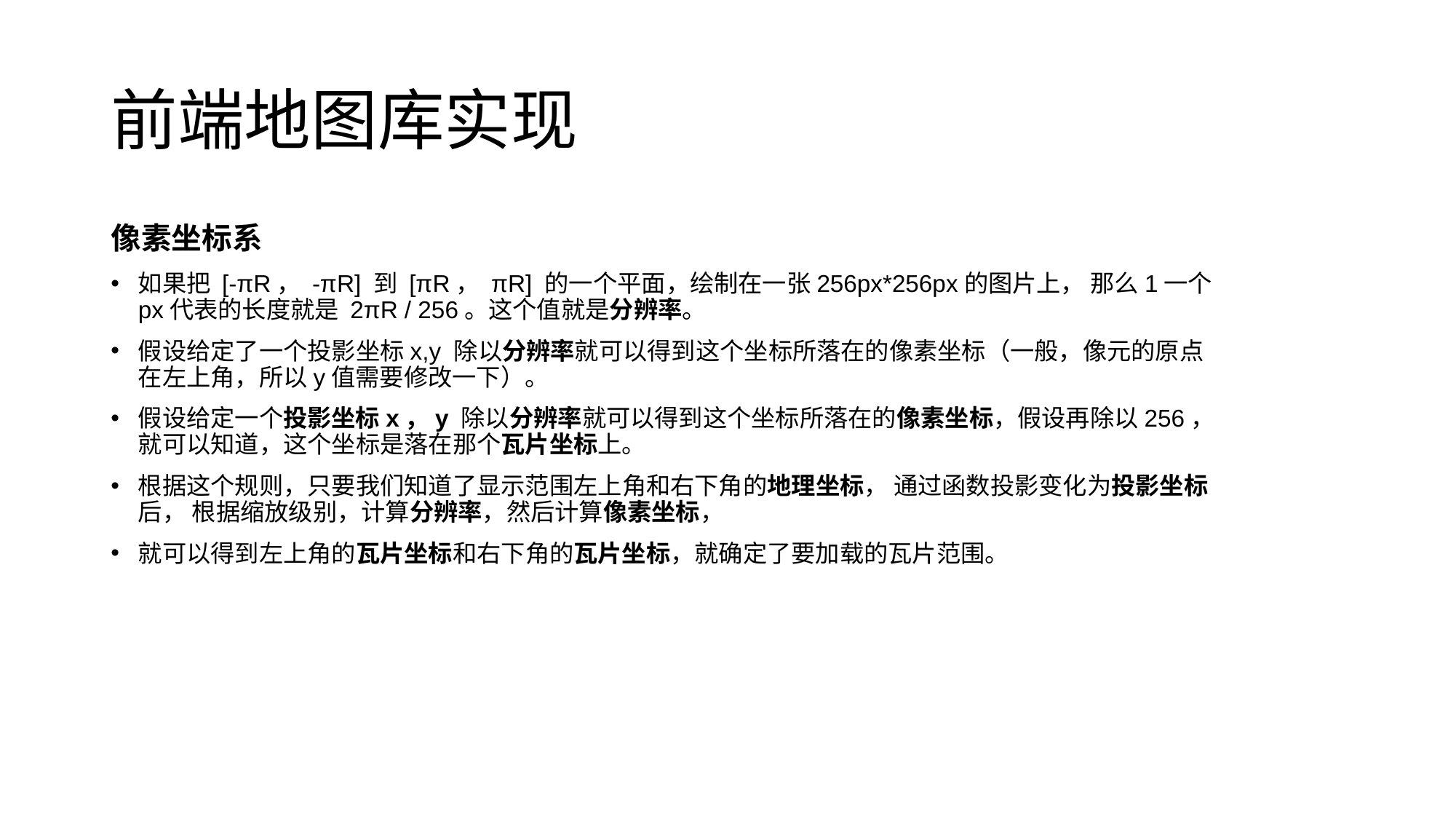

# 前端地图库实现
像素坐标系
如果把 [-πR， -πR] 到 [πR， πR] 的一个平面，绘制在一张256px*256px的图片上， 那么1一个px代表的长度就是 2πR / 256。这个值就是分辨率。
假设给定了一个投影坐标x,y 除以分辨率就可以得到这个坐标所落在的像素坐标（一般，像元的原点在左上角，所以y值需要修改一下）。
假设给定一个投影坐标x，y 除以分辨率就可以得到这个坐标所落在的像素坐标，假设再除以256，就可以知道，这个坐标是落在那个瓦片坐标上。
根据这个规则，只要我们知道了显示范围左上角和右下角的地理坐标， 通过函数投影变化为投影坐标后， 根据缩放级别，计算分辨率，然后计算像素坐标，
就可以得到左上角的瓦片坐标和右下角的瓦片坐标，就确定了要加载的瓦片范围。